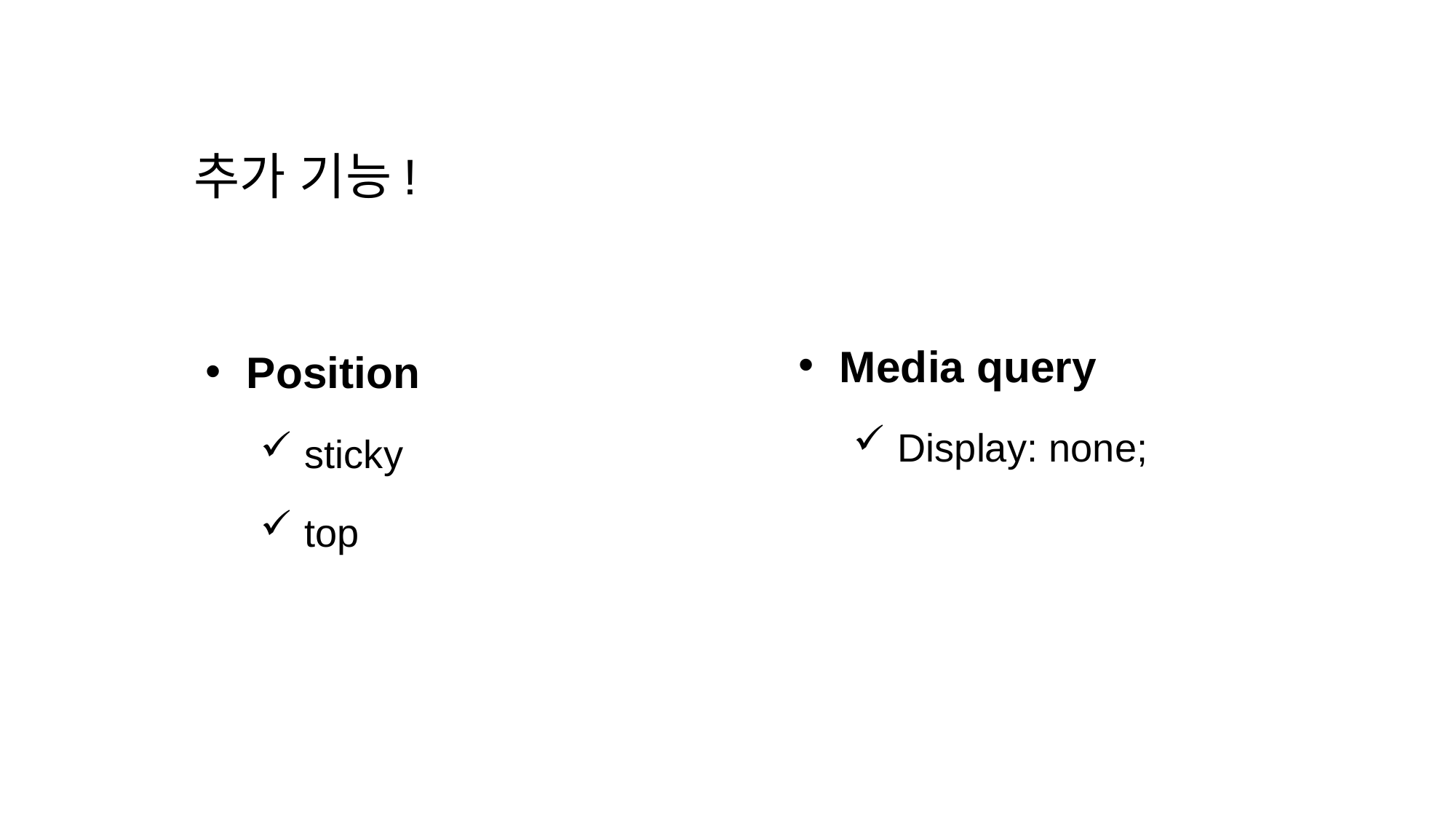

# 추가 기능!
Media query
Display: none;

Position
sticky
top